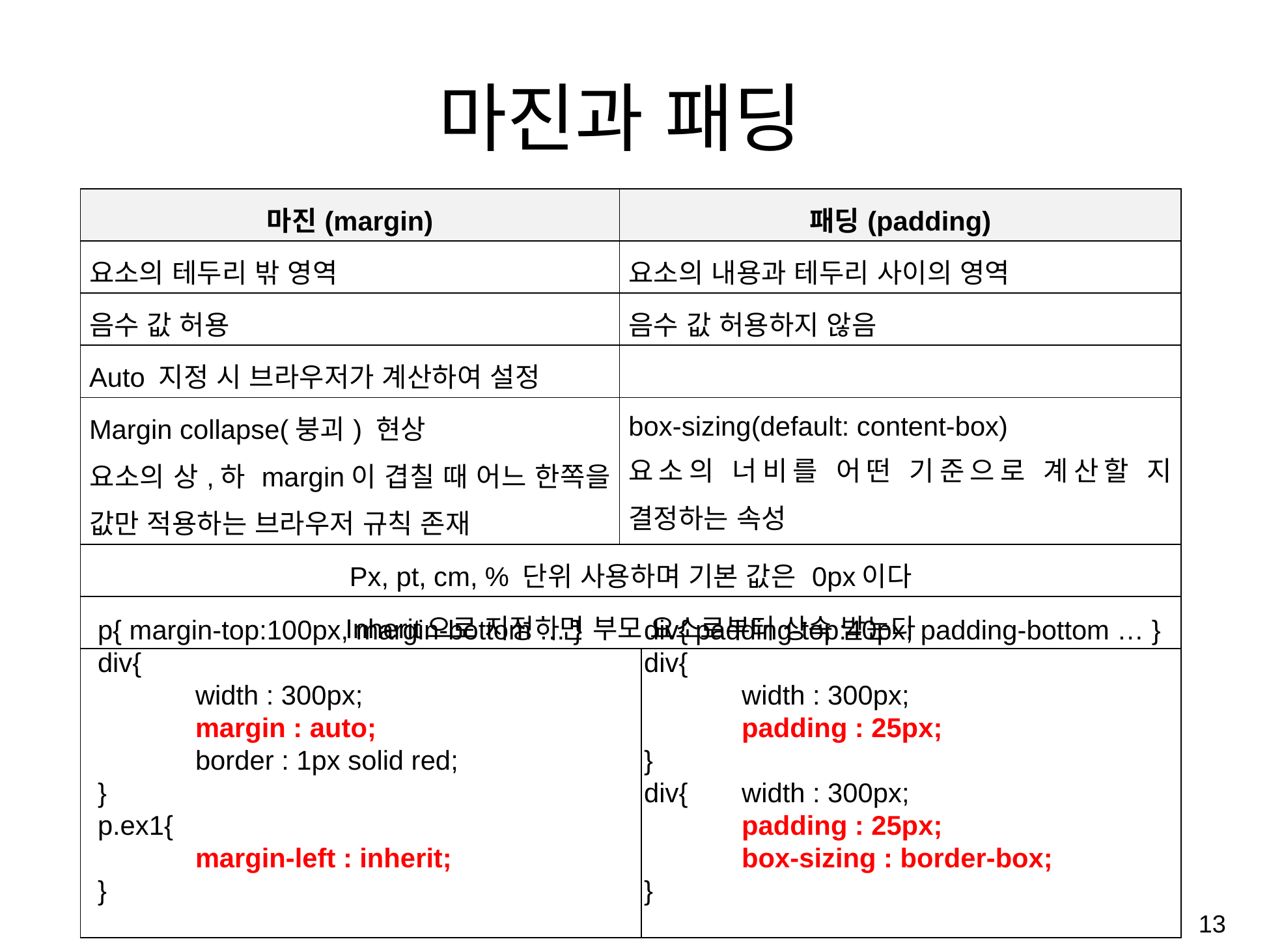

# 마진과 패딩
| 마진(margin) | 패딩(padding) |  |
| --- | --- | --- |
| 요소의 테두리 밖 영역 | 요소의 내용과 테두리 사이의 영역 |  |
| 음수 값 허용 | 음수 값 허용하지 않음 |  |
| Auto 지정 시 브라우저가 계산하여 설정 |  |  |
| Margin collapse(붕괴) 현상 요소의 상,하 margin이 겹칠 때 어느 한쪽을 값만 적용하는 브라우저 규칙 존재 | box-sizing(default: content-box) 요소의 너비를 어떤 기준으로 계산할 지 결정하는 속성 |  |
| Px, pt, cm, % 단위 사용하며 기본 값은 0px이다 |  |  |
| Inherit으로 지정하면 부모 요소로부터 상속 받는다 |  |  |
|  |  |  |
p{ margin-top:100px, margin-bottom … }
div{
	width : 300px;
	margin : auto;
	border : 1px solid red;
}
p.ex1{
	margin-left : inherit;
}
div{ padding-top:40px; padding-bottom … }
div{
	width : 300px;
	padding : 25px;
}
div{	width : 300px;
	padding : 25px;
	box-sizing : border-box;
}
13